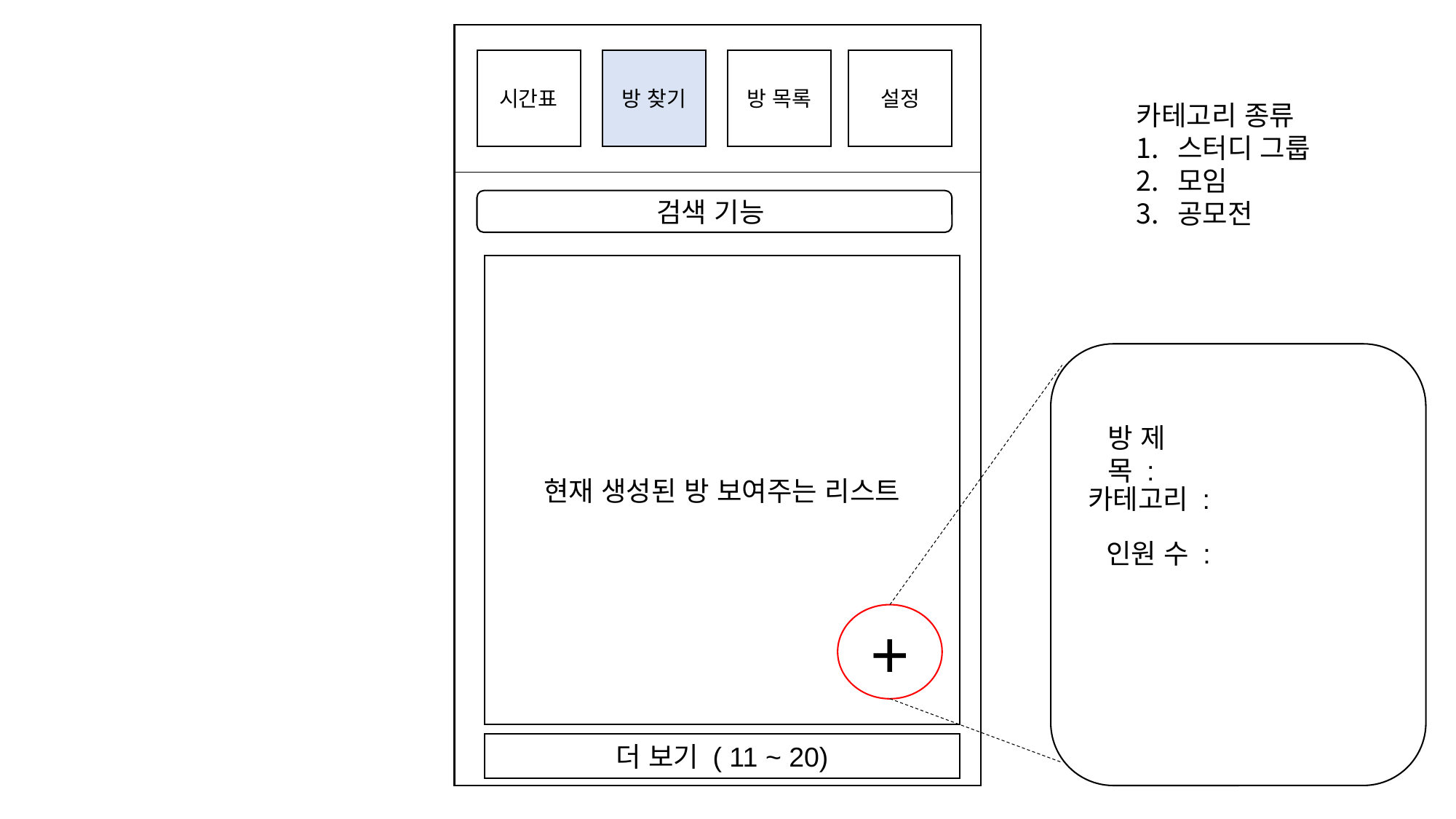

시간표
방 찾기
방 목록
설정
카테고리 종류
스터디 그룹
모임
공모전
검색 기능
현재 생성된 방 보여주는 리스트

방 제목 :
카테고리 :
인원 수 :
+
더 보기 ( 11 ~ 20)